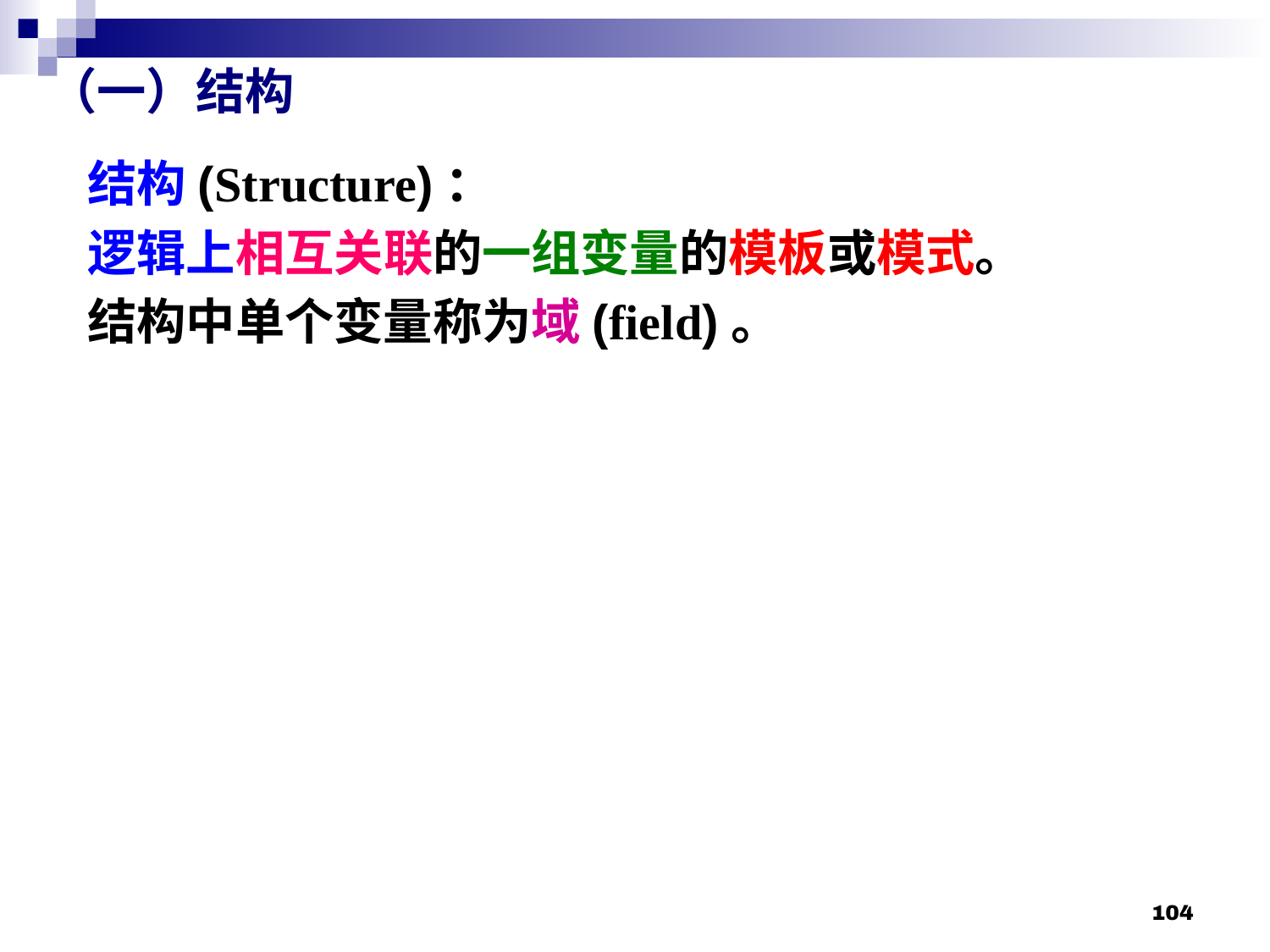

# （一）结构
结构(Structure)：
逻辑上相互关联的一组变量的模板或模式。
结构中单个变量称为域(field)。
104